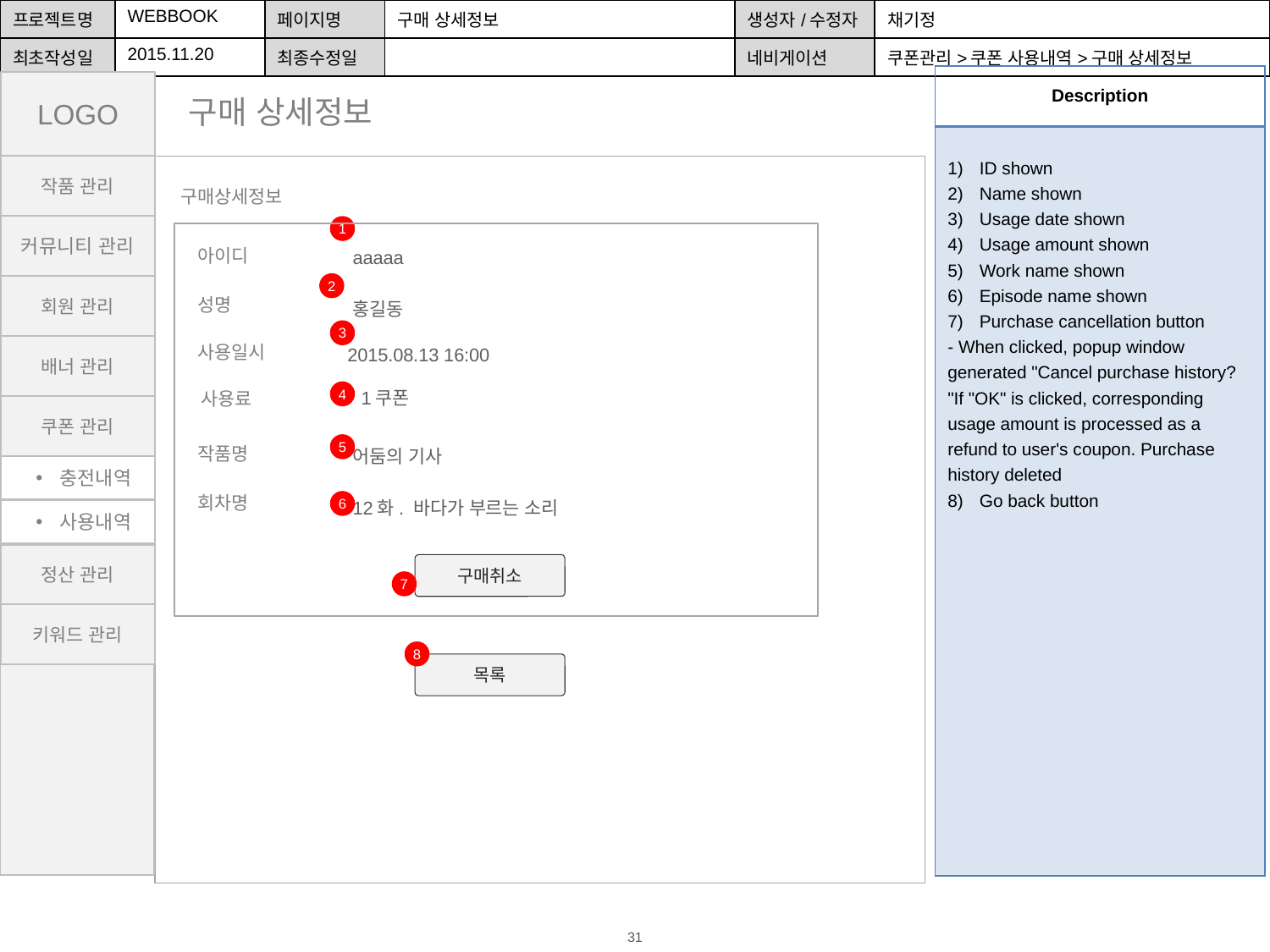

| 프로젝트명 | WEBBOOK | 페이지명 | 구매 상세정보 | 생성자/수정자 | 채기정 |
| --- | --- | --- | --- | --- | --- |
| 최초작성일 | 2015.11.20 | 최종수정일 |  | 네비게이션 | 쿠폰관리>쿠폰 사용내역>구매 상세정보 |
| Description |
| --- |
| ID shown Name shown Usage date shown Usage amount shown Work name shown Episode name shown Purchase cancellation button - When clicked, popup window generated "Cancel purchase history? "If "OK" is clicked, corresponding usage amount is processed as a refund to user's coupon. Purchase history deleted Go back button |
LOGO
구매 상세정보
작품 관리

구매상세정보
커뮤니티 관리
1

아이디
aaaaa
2
회원 관리
성명
홍길동
3
사용일시
2015.08.13 16:00
배너 관리
1쿠폰
사용료
4
쿠폰 관리
작품명
5
어둠의 기사
충전내역
회차명
12화. 바다가 부르는 소리
6
사용내역

정산 관리
구매취소
7
키워드 관리
8
목록